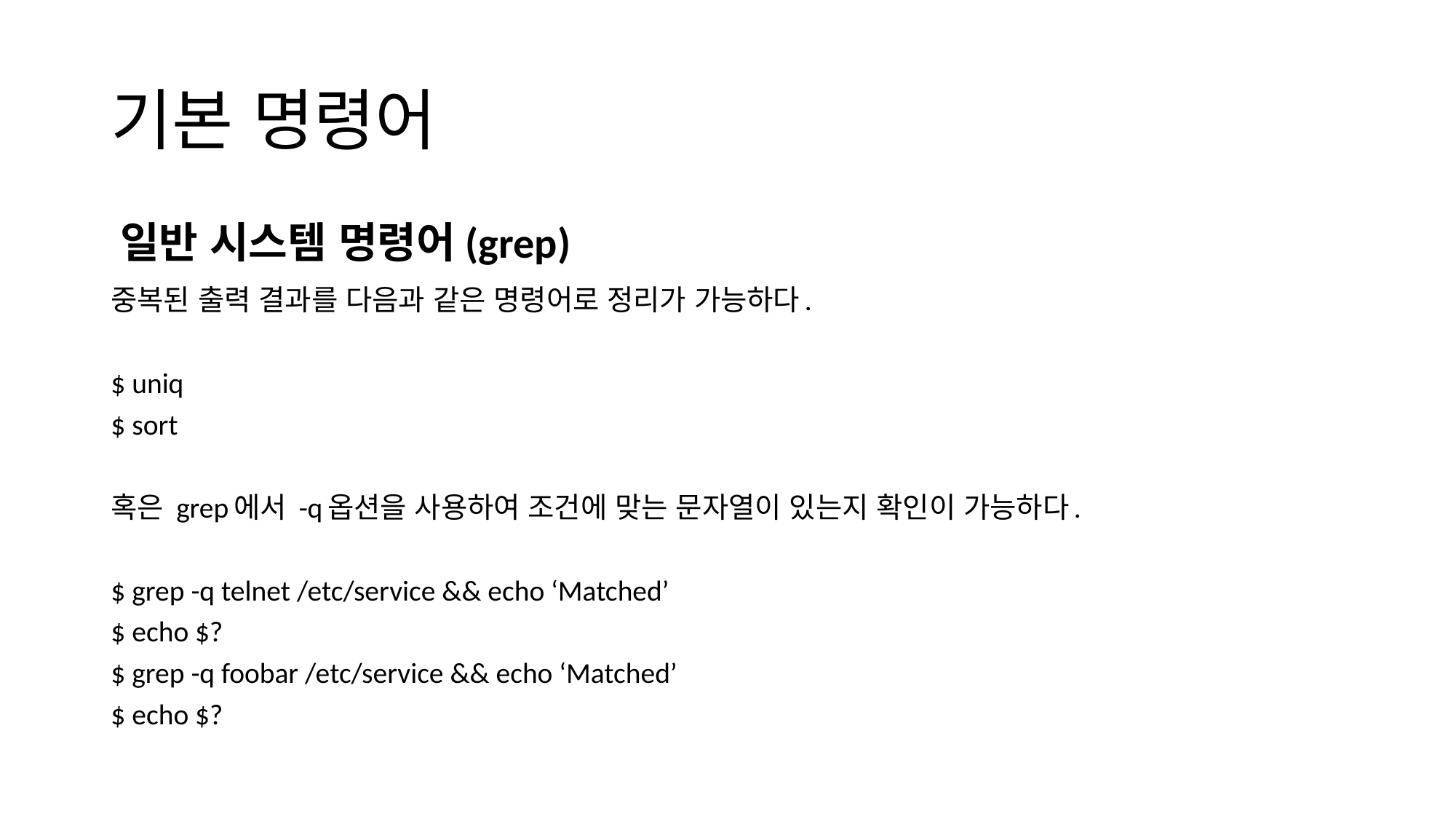

# 기본 명령어
일반 시스템 명령어(grep)
중복된 출력 결과를 다음과 같은 명령어로 정리가 가능하다.

$ uniq
$ sort

혹은 grep에서 -q옵션을 사용하여 조건에 맞는 문자열이 있는지 확인이 가능하다.

$ grep -q telnet /etc/service && echo ‘Matched’
$ echo $?
$ grep -q foobar /etc/service && echo ‘Matched’
$ echo $?